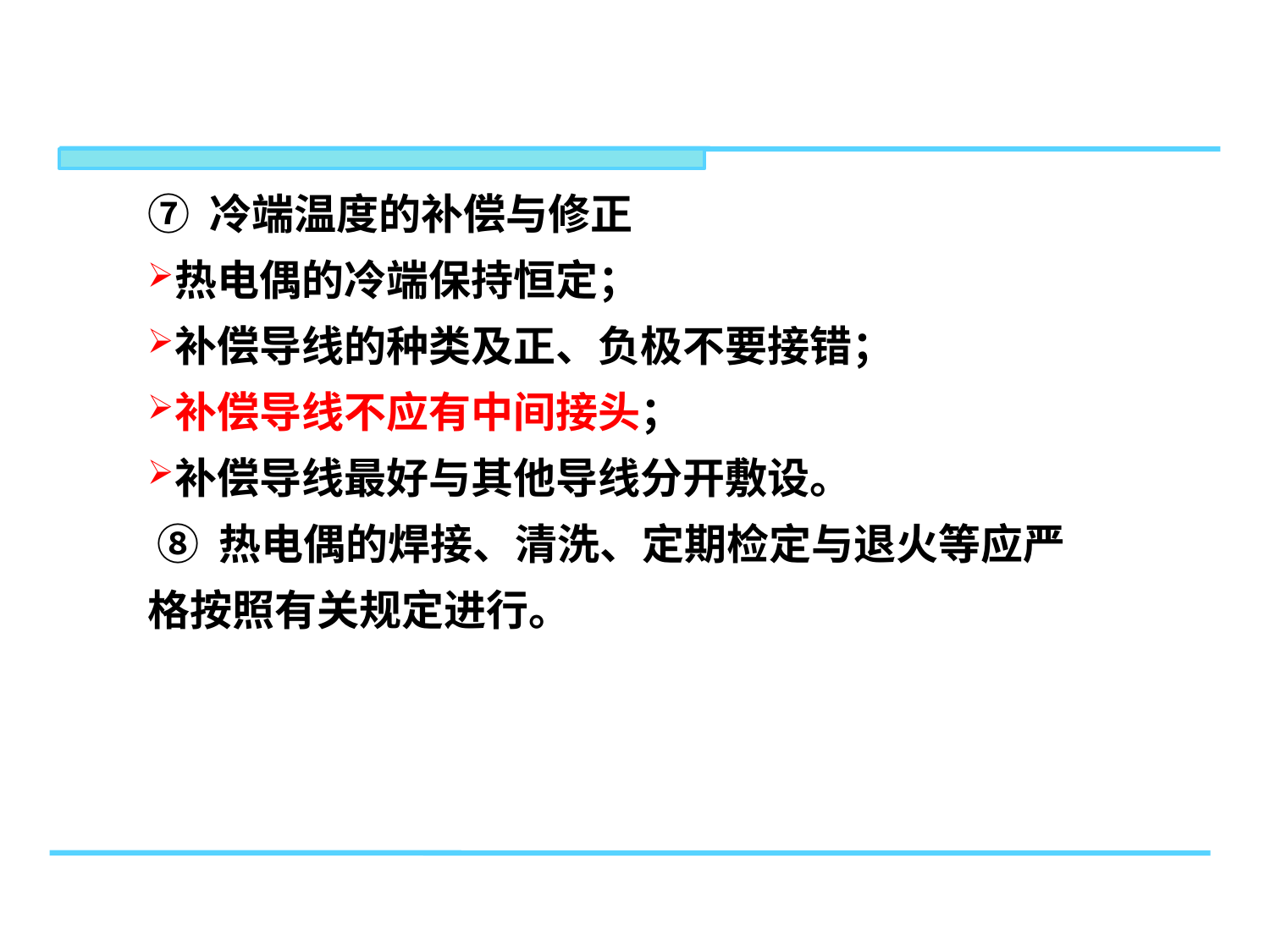

⑦ 冷端温度的补偿与修正
热电偶的冷端保持恒定；
补偿导线的种类及正、负极不要接错；
补偿导线不应有中间接头；
补偿导线最好与其他导线分开敷设。
 ⑧ 热电偶的焊接、清洗、定期检定与退火等应严格按照有关规定进行。